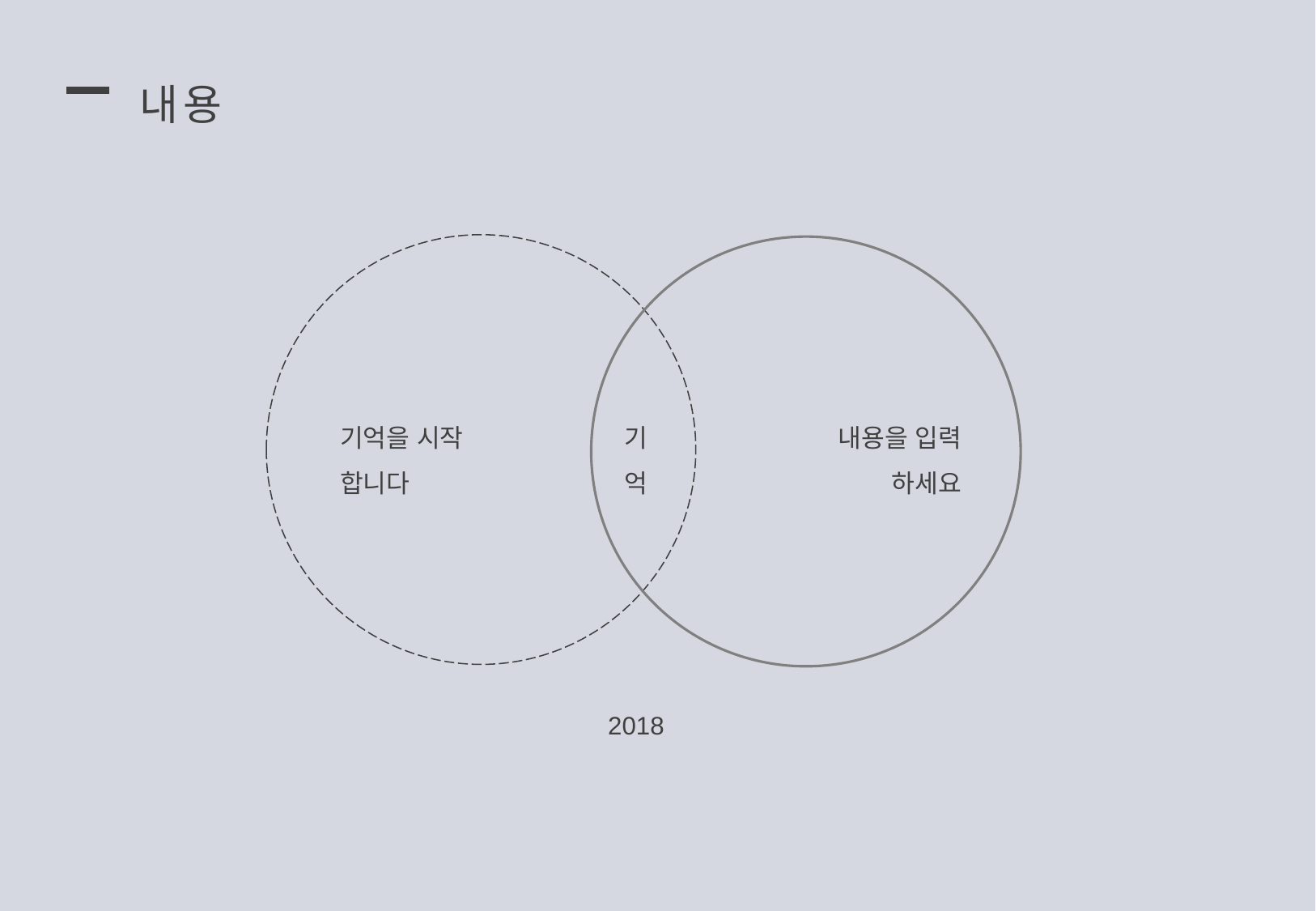

내용

기억을 시작
합니다
기
억
내용을 입력
하세요
2018